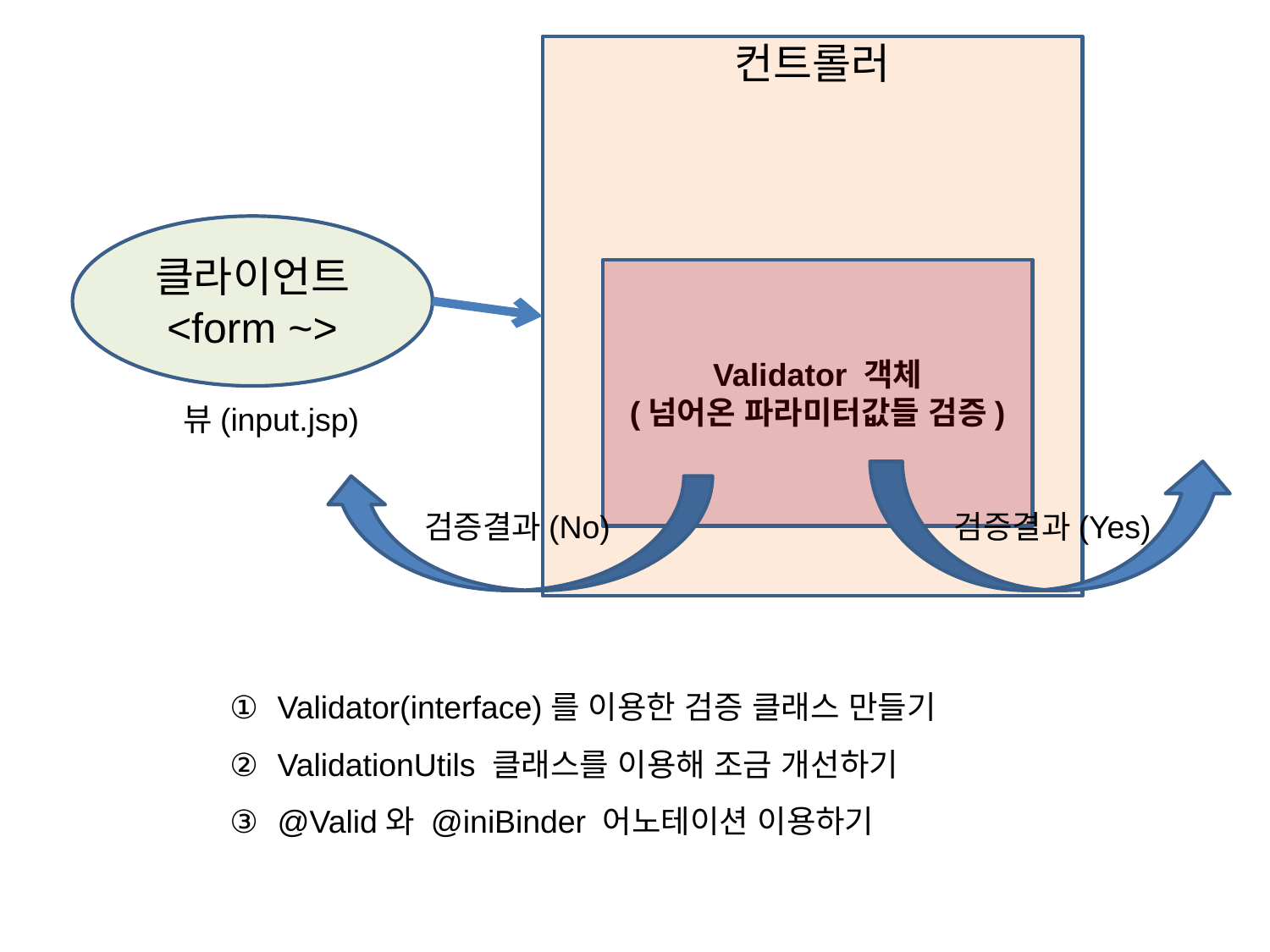

컨트롤러

클라이언트
<form ~>
Validator 객체
(넘어온 파라미터값들 검증)
뷰(input.jsp)
검증결과(Yes)

검증결과(No)
Validator(interface)를 이용한 검증 클래스 만들기
ValidationUtils 클래스를 이용해 조금 개선하기
@Valid와 @iniBinder 어노테이션 이용하기